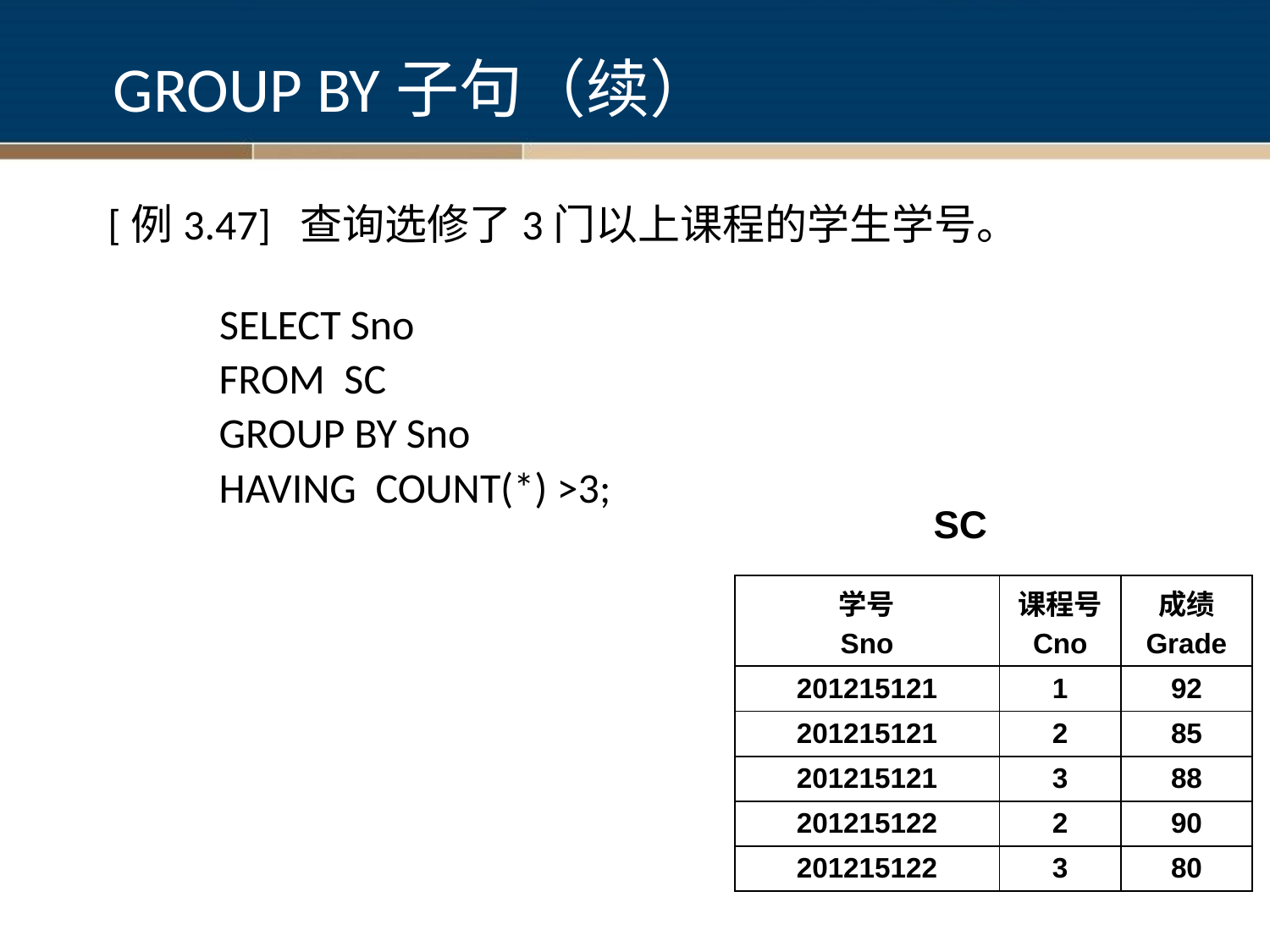

GROUP BY子句（续）
[例3.47]  查询选修了3门以上课程的学生学号。
      SELECT Sno
     FROM  SC
     GROUP BY Sno
     HAVING  COUNT(*) >3;

SC
| 学号 Sno | 课程号 Cno | 成绩 Grade |
| --- | --- | --- |
| 201215121 | 1 | 92 |
| 201215121 | 2 | 85 |
| 201215121 | 3 | 88 |
| 201215122 | 2 | 90 |
| 201215122 | 3 | 80 |